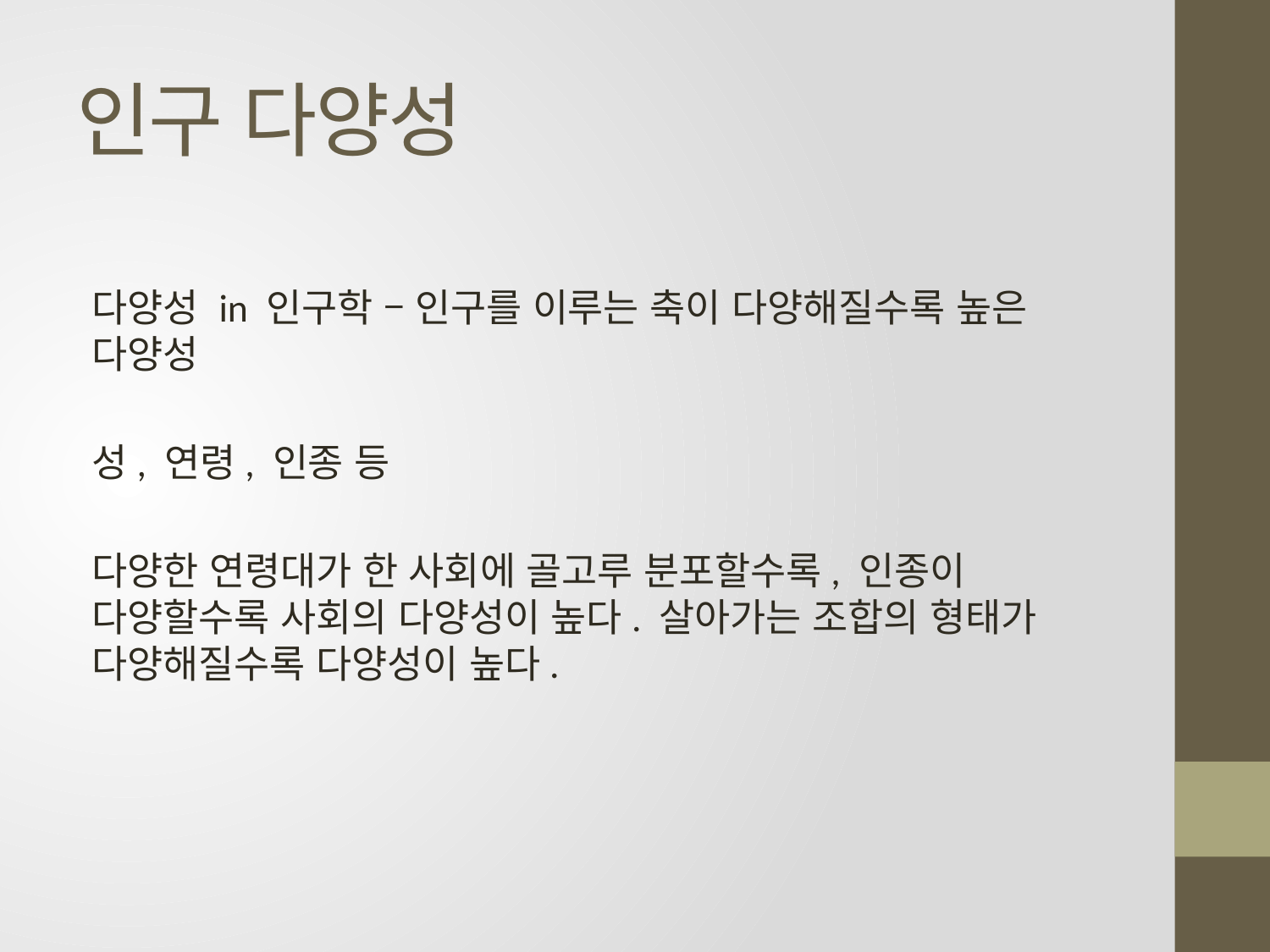

# 인구 다양성

다양성 in 인구학 – 인구를 이루는 축이 다양해질수록 높은 다양성

성, 연령, 인종 등

다양한 연령대가 한 사회에 골고루 분포할수록, 인종이 다양할수록 사회의 다양성이 높다. 살아가는 조합의 형태가 다양해질수록 다양성이 높다.